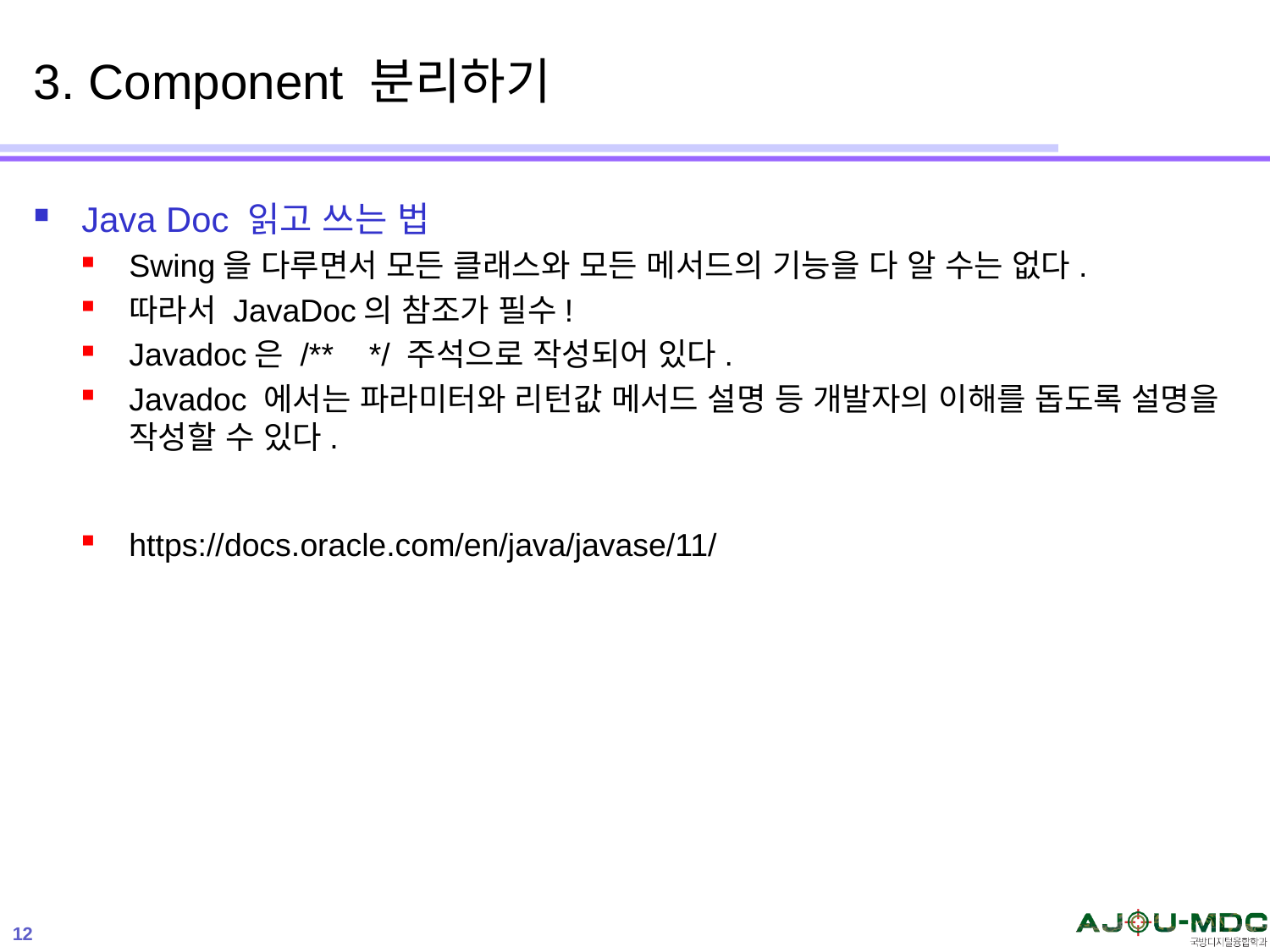

# 3. Component 분리하기
Java Doc 읽고 쓰는 법
Swing을 다루면서 모든 클래스와 모든 메서드의 기능을 다 알 수는 없다.
따라서 JavaDoc의 참조가 필수!
Javadoc은 /**    */ 주석으로 작성되어 있다.
Javadoc 에서는 파라미터와 리턴값 메서드 설명 등 개발자의 이해를 돕도록 설명을 작성할 수 있다.

https://docs.oracle.com/en/java/javase/11/
12